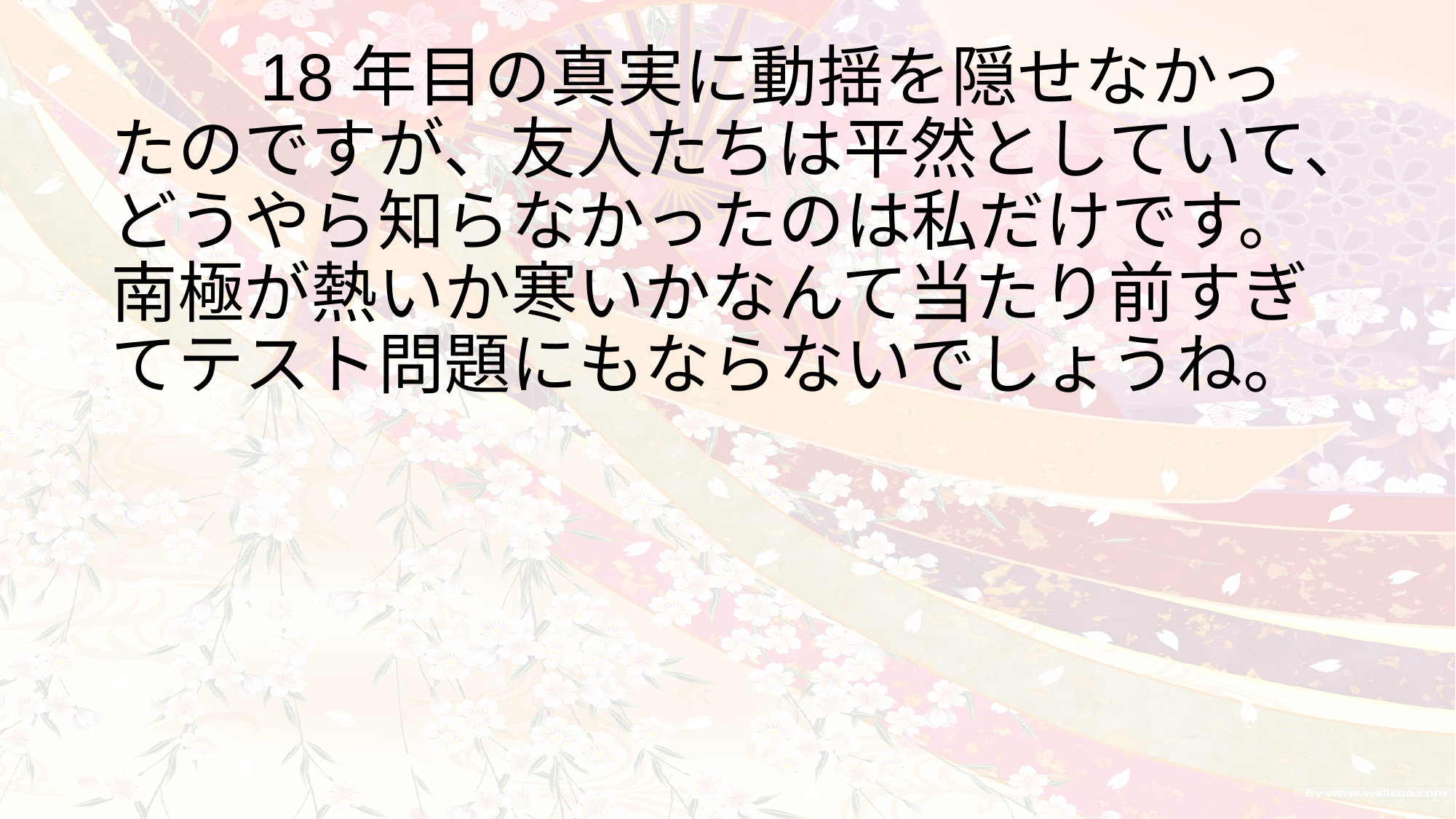

18年目の真実に動揺を隠せなかったのですが、友人たちは平然としていて、どうやら知らなかったのは私だけです。南極が熱いか寒いかなんて当たり前すぎてテスト問題にもならないでしょうね。